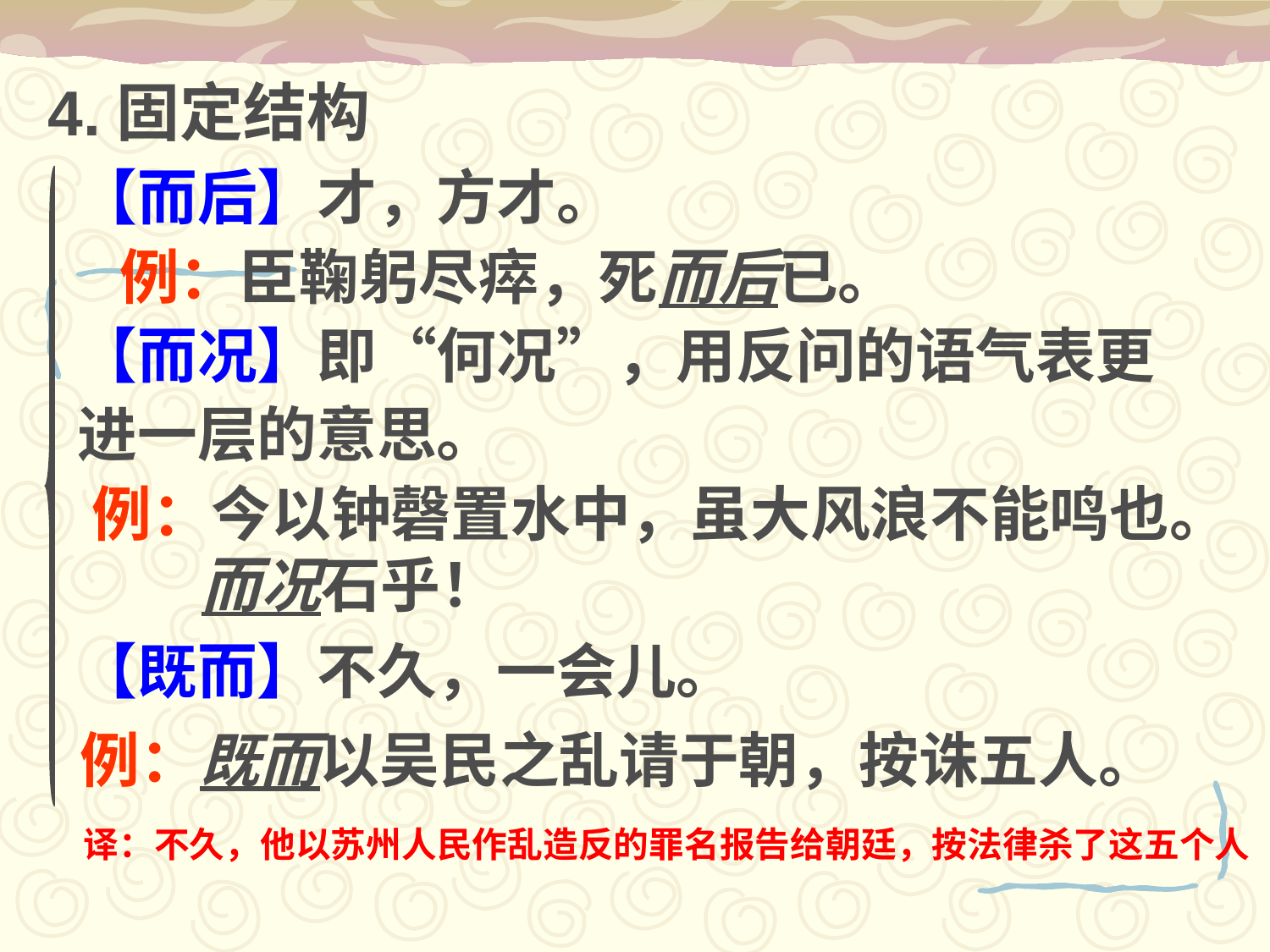

4.固定结构
【而后】才，方才。

【而况】即“何况”，用反问的语气表更进一层的意思。

【既而】不久，一会儿。

例：臣鞠躬尽瘁，死而后已。
例：今以钟磬置水中，虽大风浪不能鸣也。
       而况石乎！
例：既而以吴民之乱请于朝，按诛五人。
译：不久，他以苏州人民作乱造反的罪名报告给朝廷，按法律杀了这五个人